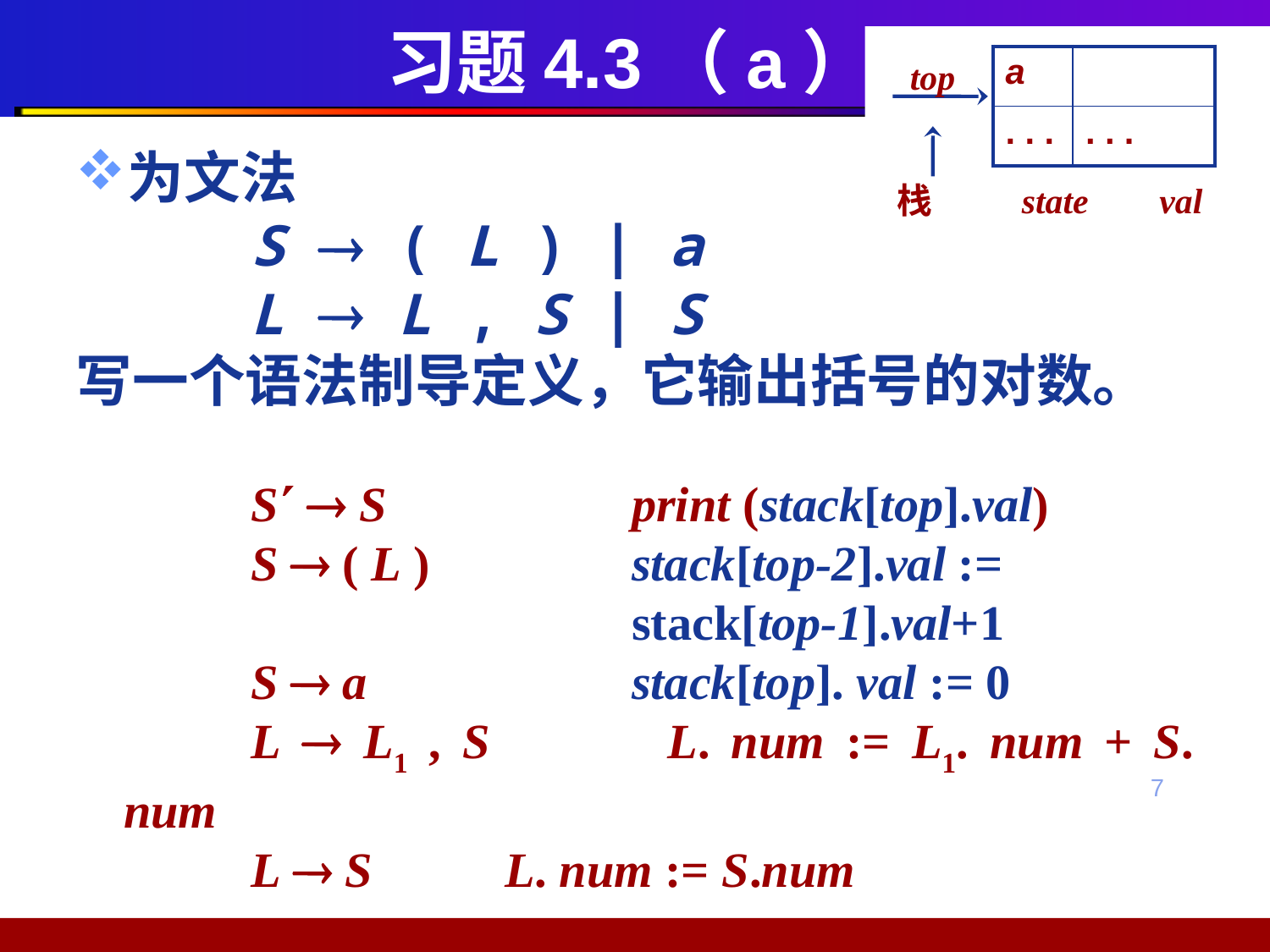

# 习题4.3（a）

| a |  |
| --- | --- |
| . . . | . . . |
top

为文法
		S → ( L ) | a
		L → L , S | S
写一个语法制导定义，它输出括号的对数。

		S′ → S	      	print (stack[top].val)
		S → ( L )   		stack[top-2].val :=
					stack[top-1].val+1
		S → a            	stack[top]. val := 0
		L → L1 , S		L. num := L1. num + S. num
		L → S		L. num := S.num

栈          state        val
7